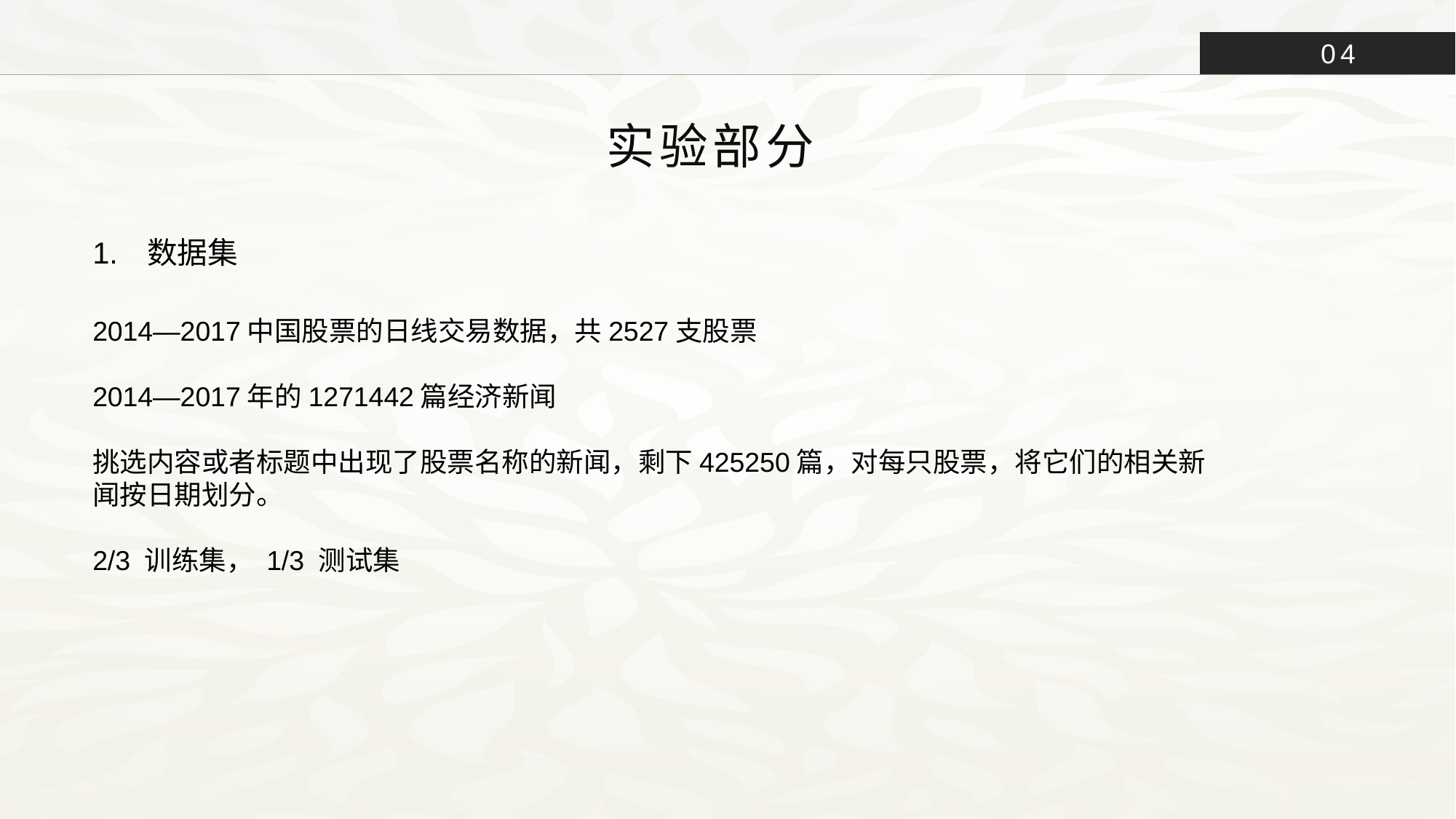

04
 实验部分
数据集

2014—2017中国股票的日线交易数据，共2527支股票

2014—2017年的1271442篇经济新闻

挑选内容或者标题中出现了股票名称的新闻，剩下425250篇，对每只股票，将它们的相关新闻按日期划分。

2/3 训练集， 1/3 测试集